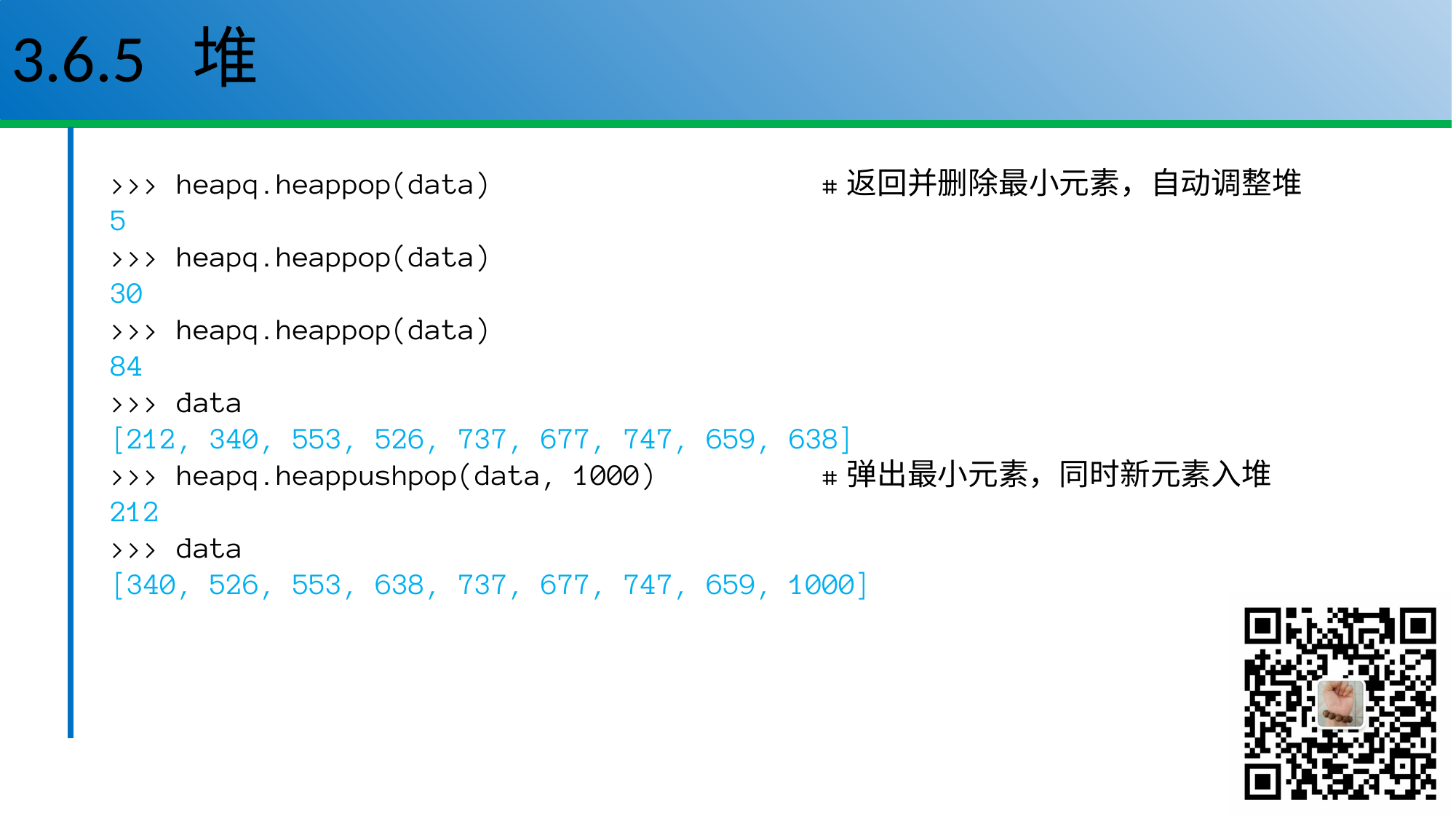

# 3.6.5  堆
>>> heapq.heappop(data)                    #返回并删除最小元素，自动调整堆
5
>>> heapq.heappop(data)
30
>>> heapq.heappop(data)
84
>>> data
[212, 340, 553, 526, 737, 677, 747, 659, 638]
>>> heapq.heappushpop(data, 1000)          #弹出最小元素，同时新元素入堆
212
>>> data
[340, 526, 553, 638, 737, 677, 747, 659, 1000]
88